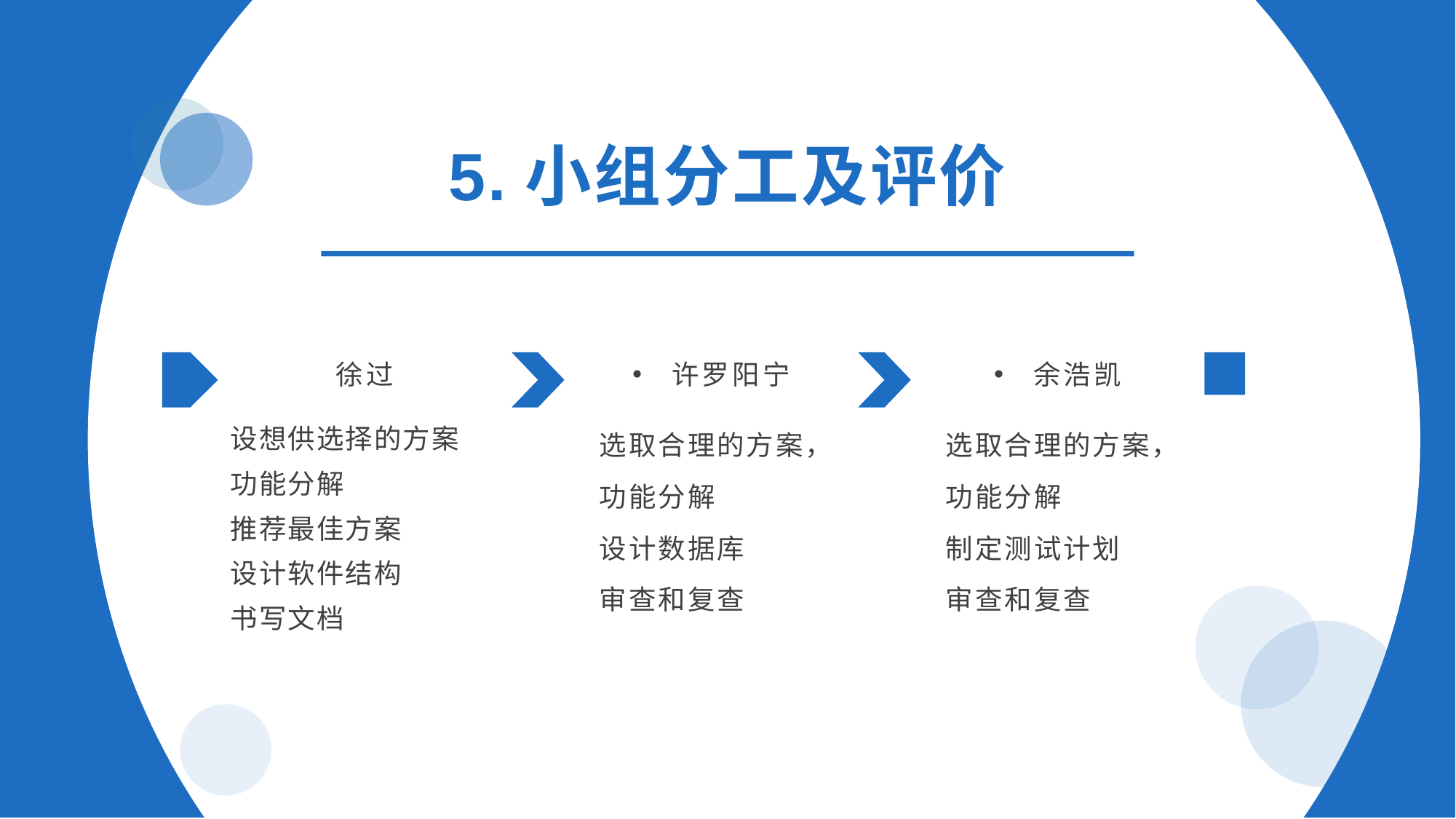

5.小组分工及评价

徐过

许罗阳宁

余浩凯

选取合理的方案，
功能分解
设计数据库
审查和复查
选取合理的方案，
功能分解
制定测试计划
审查和复查
设想供选择的方案
功能分解
推荐最佳方案
设计软件结构
书写文档